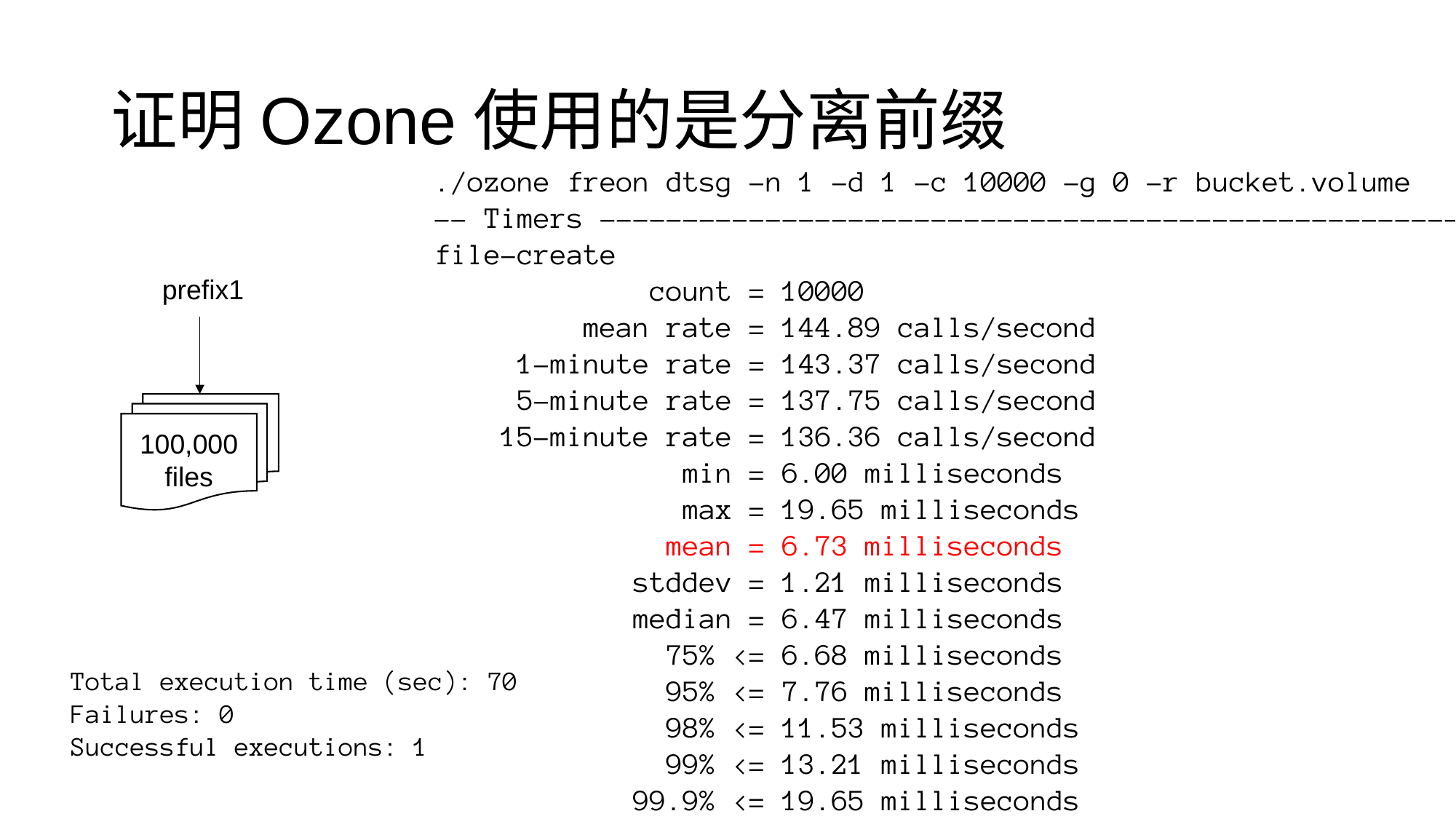

# 证明Ozone使用的是分离前缀
./ozone freon dtsg -n 1 -d 1 -c 10000 -g 0 -r bucket.volume
-- Timers ------------------------------------------------------------------
file-create
             count = 10000
         mean rate = 144.89 calls/second
     1-minute rate = 143.37 calls/second
     5-minute rate = 137.75 calls/second
    15-minute rate = 136.36 calls/second
               min = 6.00 milliseconds
               max = 19.65 milliseconds
              mean = 6.73 milliseconds
            stddev = 1.21 milliseconds
            median = 6.47 milliseconds
              75% <= 6.68 milliseconds
              95% <= 7.76 milliseconds
              98% <= 11.53 milliseconds
              99% <= 13.21 milliseconds
            99.9% <= 19.65 milliseconds

prefix1
100,000 files

Total execution time (sec): 70
Failures: 0
Successful executions: 1

-- Timers ----------------------------------------------------------------------
file-create
             count = 10000
         mean rate = 142.02 calls/second
     1-minute rate = 140.09 calls/second
     5-minute rate = 136.00 calls/second
    15-minute rate = 134.85 calls/second
               min = 6.09 milliseconds
               max = 36.35 milliseconds
              mean = 7.02 milliseconds
            stddev = 1.97 milliseconds
            median = 6.59 milliseconds
              75% <= 6.82 milliseconds
              95% <= 9.63 milliseconds
              98% <= 13.27 milliseconds
              99% <= 15.73 milliseconds
            99.9% <= 36.35 milliseconds

Total execution time (sec): 71
Failures: 0
Successful executions: 1